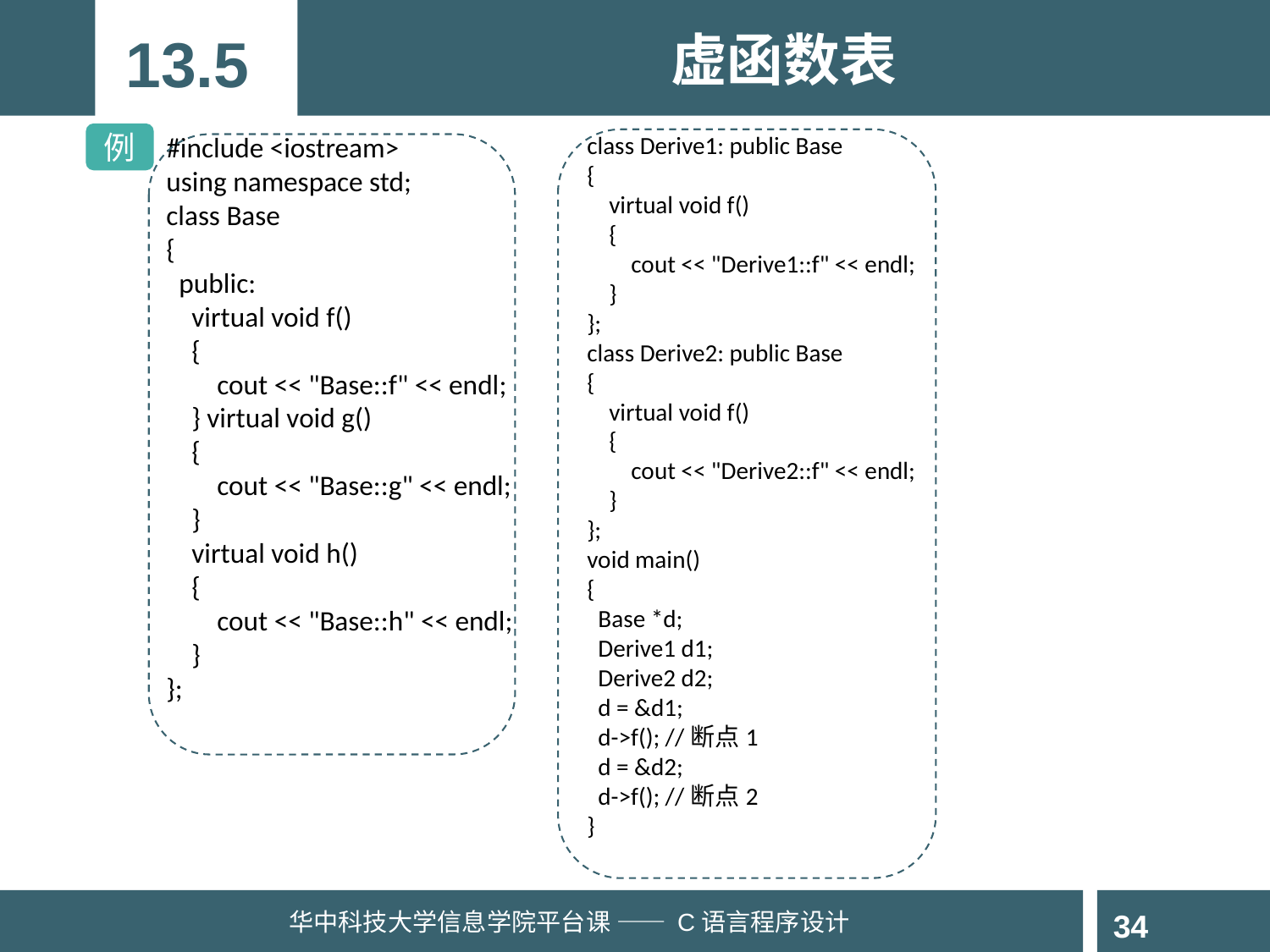

虚函数表
13.5
例
#include <iostream>
using namespace std;
class Base
{
  public:
    virtual void f()
    {
        cout << "Base::f" << endl;
    } virtual void g()
    {
        cout << "Base::g" << endl;
    }
    virtual void h()
    {
        cout << "Base::h" << endl;
    }
};
class Derive1: public Base
{
    virtual void f()
    {
        cout << "Derive1::f" << endl;
    }
};
class Derive2: public Base
{
    virtual void f()
    {
        cout << "Derive2::f" << endl;
    }
};
void main()
{
  Base *d;
  Derive1 d1;
  Derive2 d2;
  d = &d1;
  d->f(); //断点1
  d = &d2;
  d->f(); //断点2
}